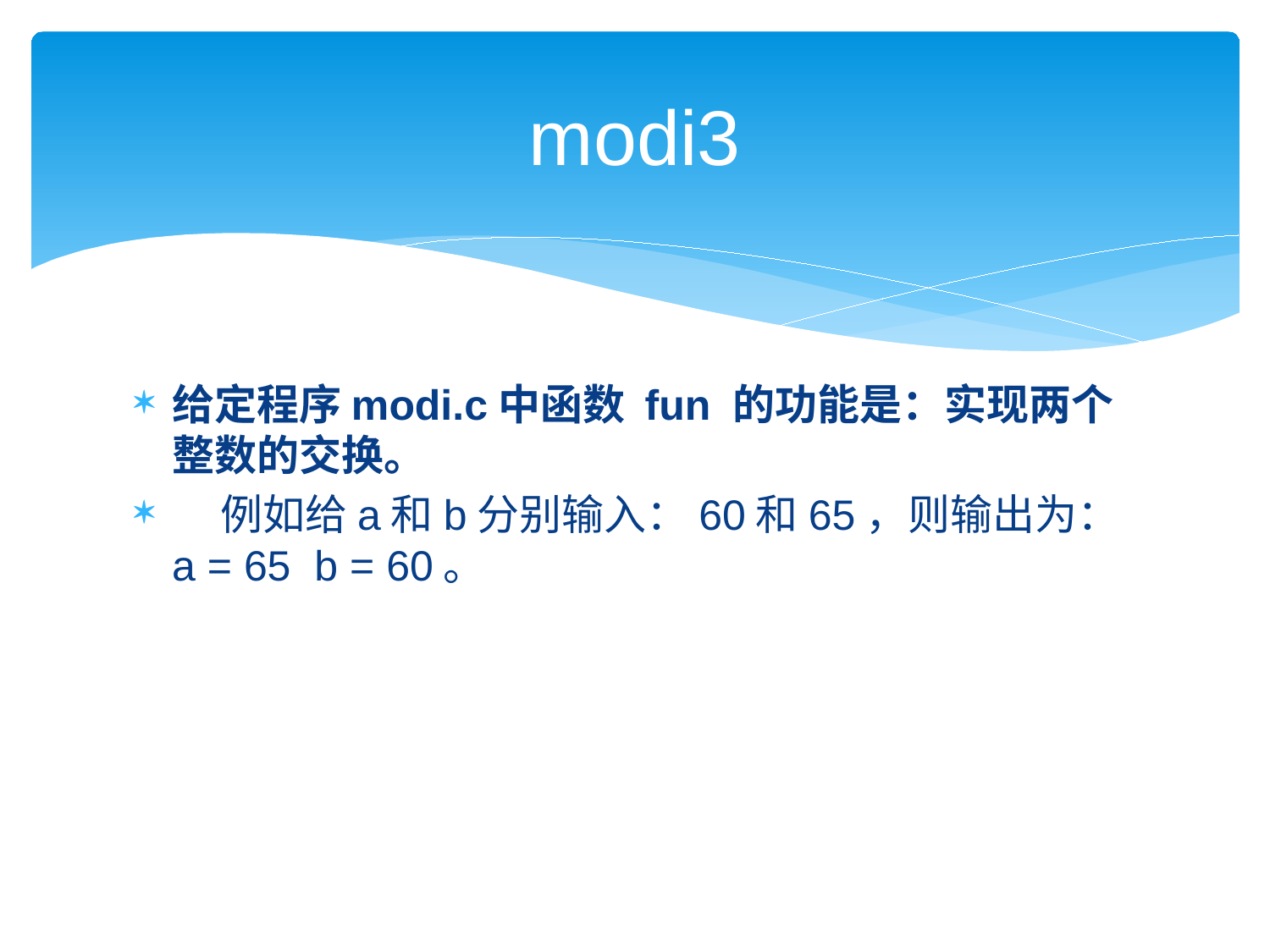

# modi3
给定程序modi.c中函数 fun 的功能是：实现两个整数的交换。
    例如给a和b分别输入：60和65，则输出为：a = 65  b = 60。